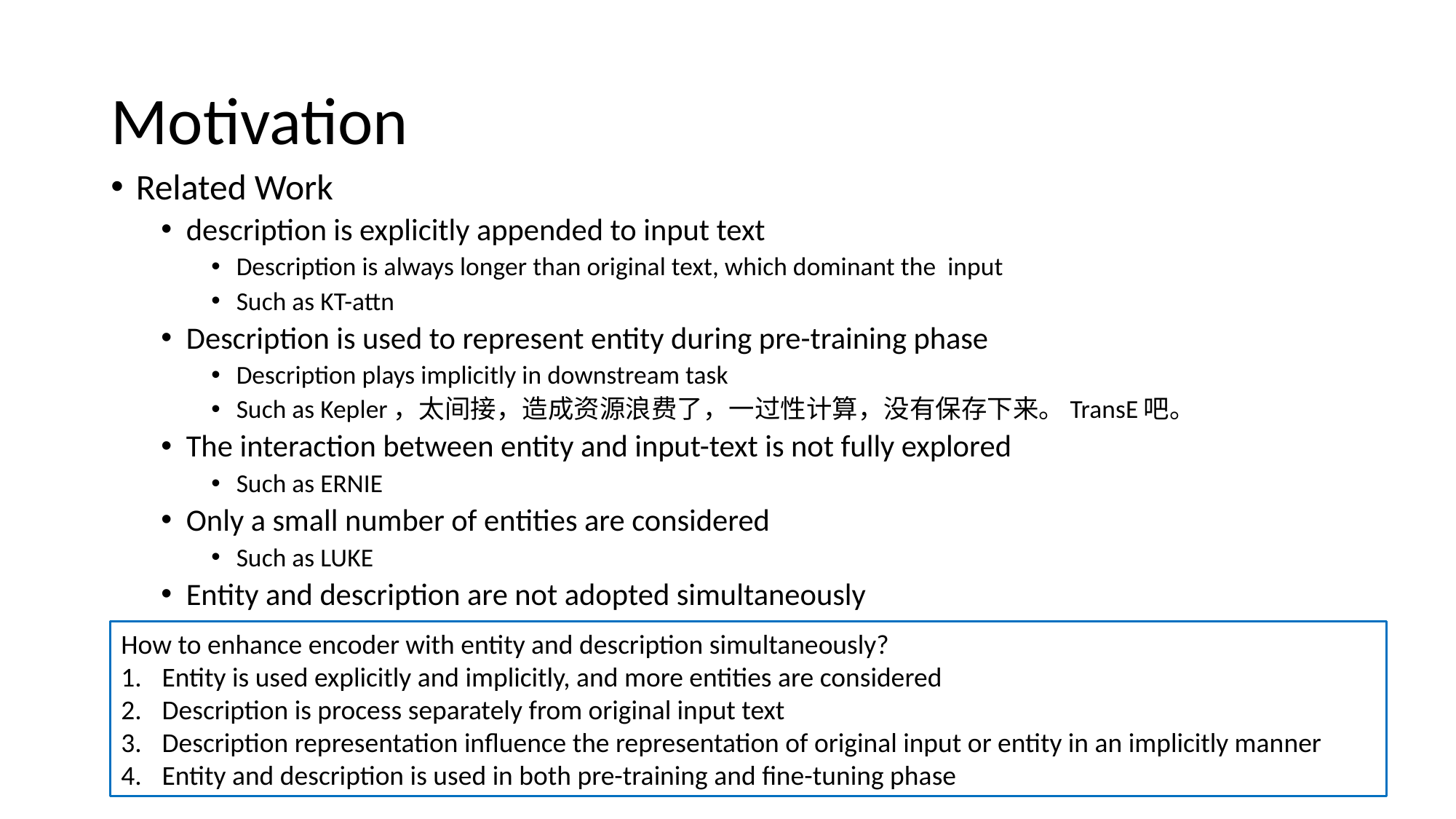

# Motivation
Related Work
description is explicitly appended to input text
Description is always longer than original text, which dominant the  input
Such as KT-attn
Description is used to represent entity during pre-training phase
Description plays implicitly in downstream task
Such as Kepler，太间接，造成资源浪费了，一过性计算，没有保存下来。TransE吧。
The interaction between entity and input-text is not fully explored
Such as ERNIE
Only a small number of entities are considered
Such as LUKE
Entity and description are not adopted simultaneously
How to enhance encoder with entity and description simultaneously?
Entity is used explicitly and implicitly, and more entities are considered
Description is process separately from original input text
Description representation influence the representation of original input or entity in an implicitly manner
Entity and description is used in both pre-training and fine-tuning phase